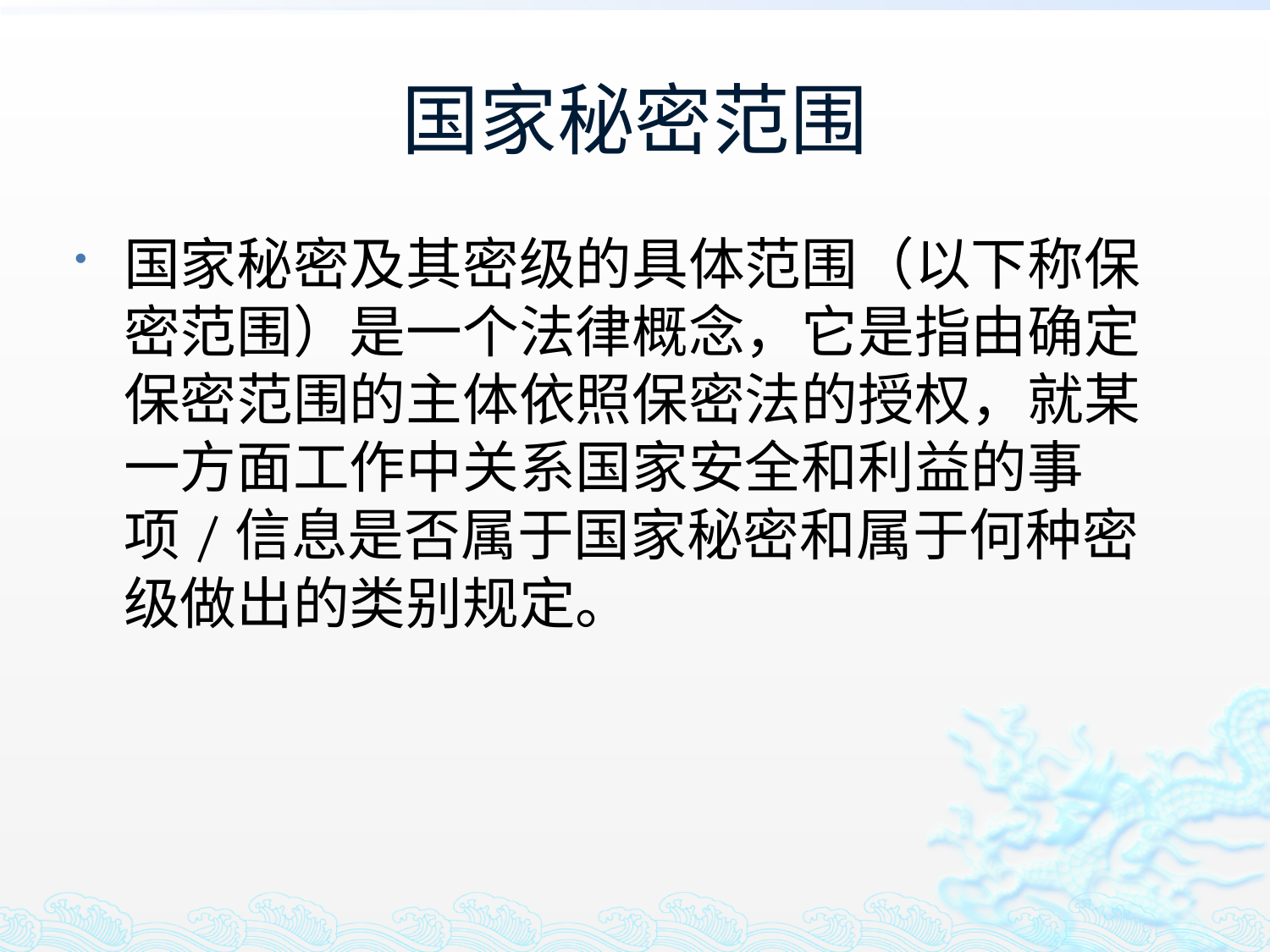

# 国家秘密范围
国家秘密及其密级的具体范围（以下称保密范围）是一个法律概念，它是指由确定保密范围的主体依照保密法的授权，就某一方面工作中关系国家安全和利益的事项/信息是否属于国家秘密和属于何种密级做出的类别规定。